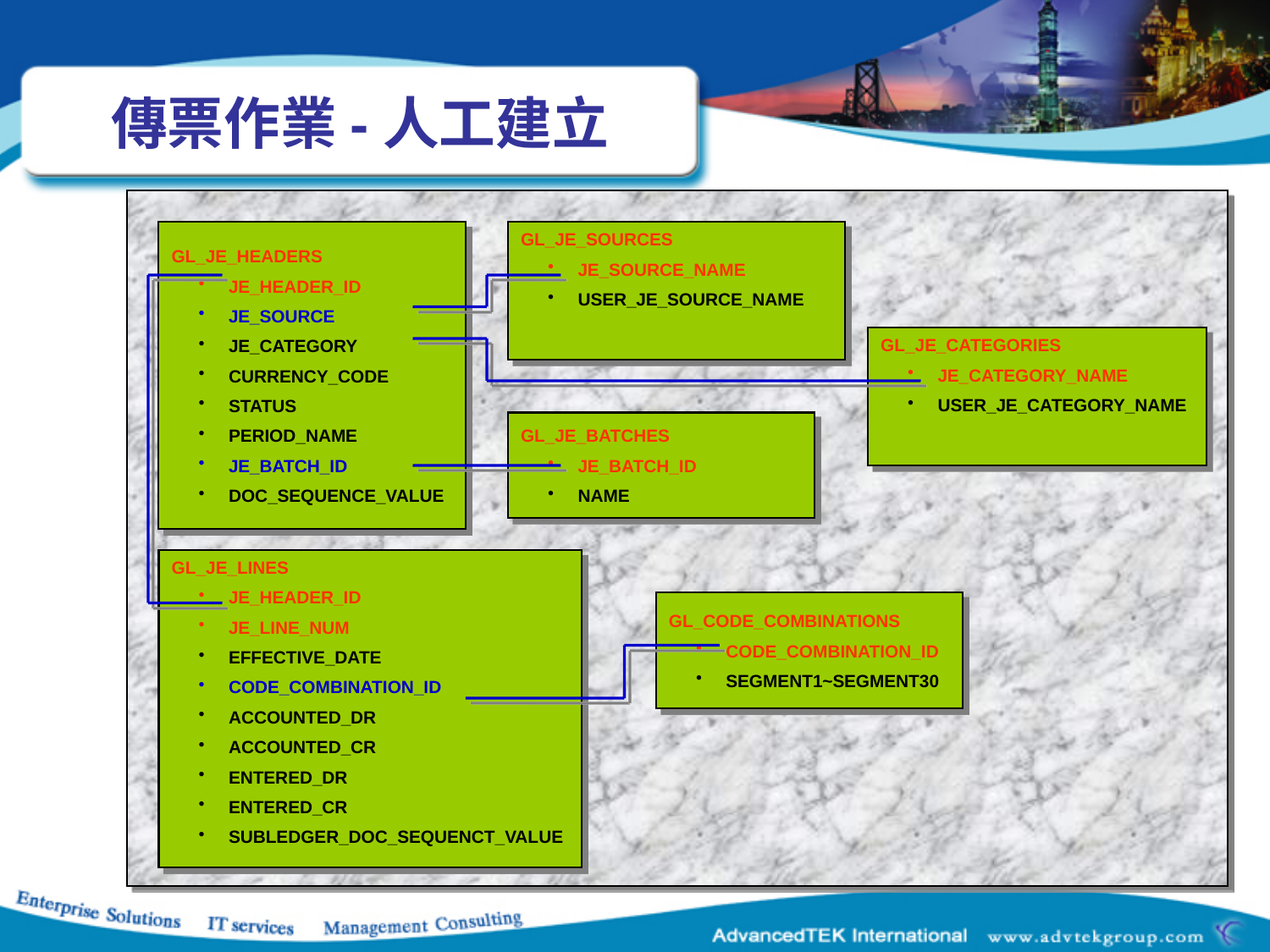

# 傳票作業-人工建立

GL_JE_HEADERS
JE_HEADER_ID
JE_SOURCE
JE_CATEGORY
CURRENCY_CODE
STATUS
PERIOD_NAME
JE_BATCH_ID
DOC_SEQUENCE_VALUE
GL_JE_SOURCES
JE_SOURCE_NAME
USER_JE_SOURCE_NAME

GL_JE_CATEGORIES
JE_CATEGORY_NAME
USER_JE_CATEGORY_NAME

GL_JE_BATCHES
JE_BATCH_ID
NAME

GL_JE_LINES
JE_HEADER_ID
JE_LINE_NUM
EFFECTIVE_DATE
CODE_COMBINATION_ID
ACCOUNTED_DR
ACCOUNTED_CR
ENTERED_DR
ENTERED_CR
SUBLEDGER_DOC_SEQUENCT_VALUE
GL_CODE_COMBINATIONS
CODE_COMBINATION_ID
SEGMENT1~SEGMENT30